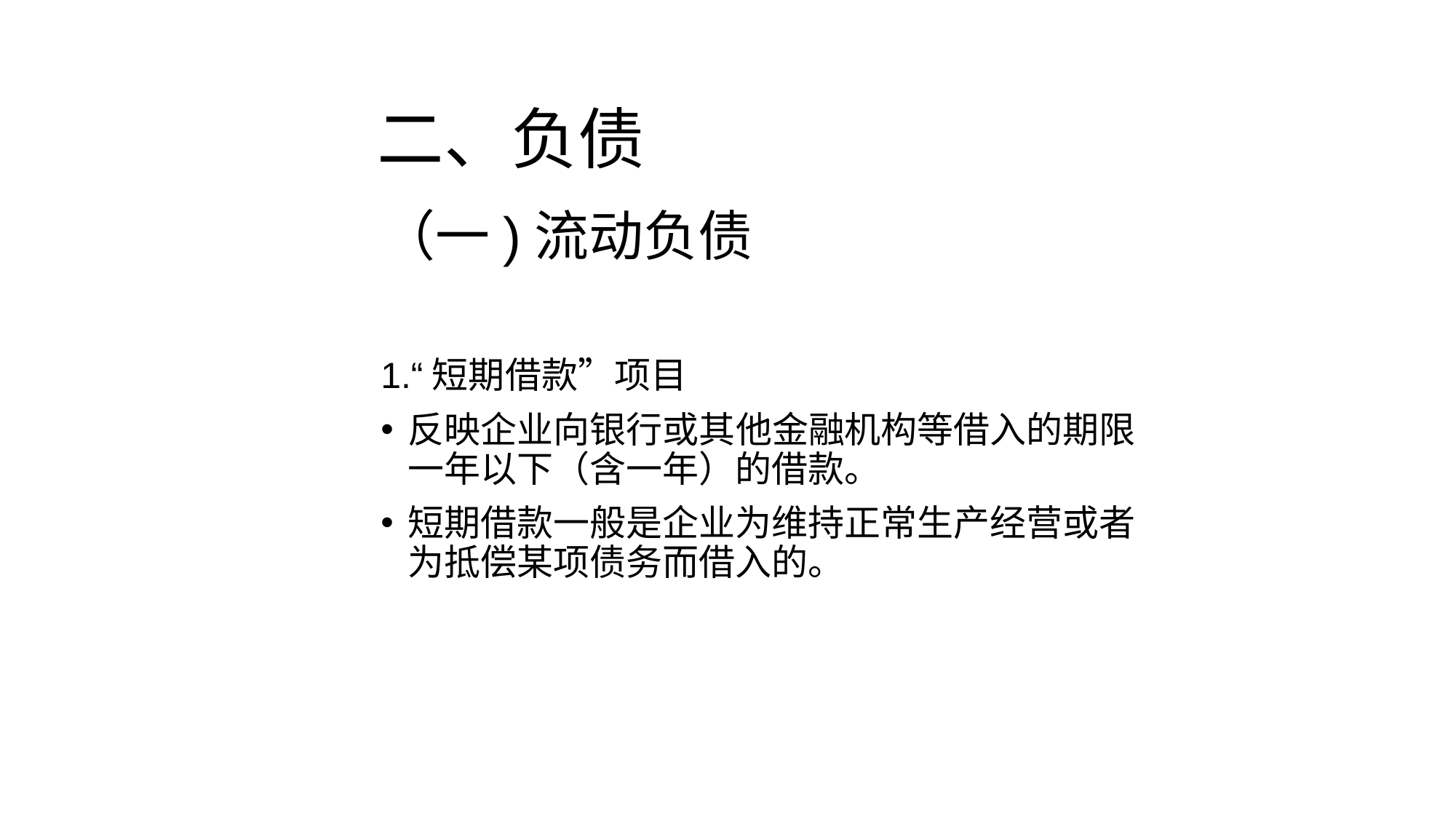

# 二、负债
（一)流动负债

1.“短期借款”项目
反映企业向银行或其他金融机构等借入的期限一年以下（含一年）的借款。
短期借款一般是企业为维持正常生产经营或者为抵偿某项债务而借入的。